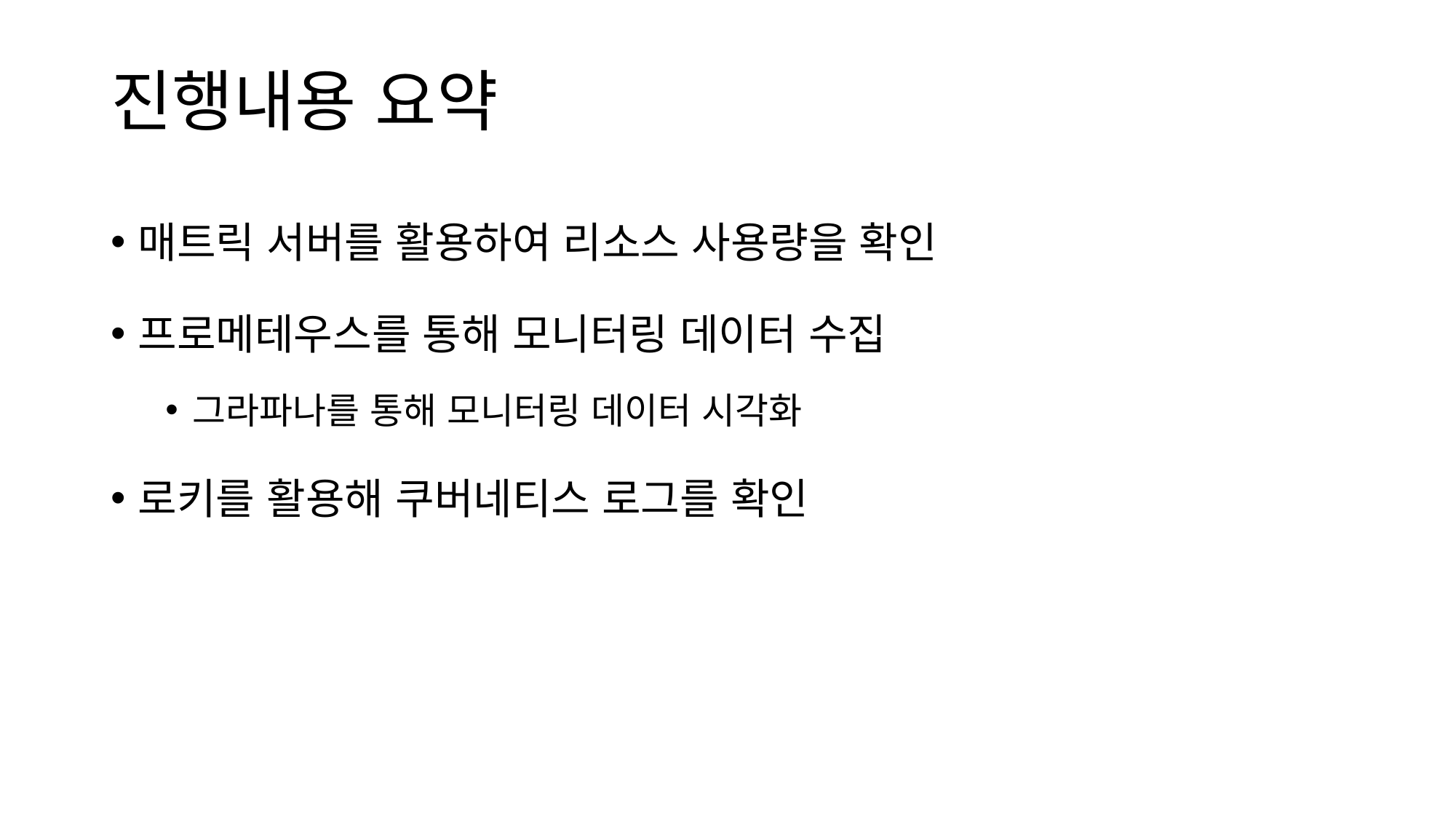

# 진행내용 요약
매트릭 서버를 활용하여 리소스 사용량을 확인
프로메테우스를 통해 모니터링 데이터 수집
그라파나를 통해 모니터링 데이터 시각화
로키를 활용해 쿠버네티스 로그를 확인